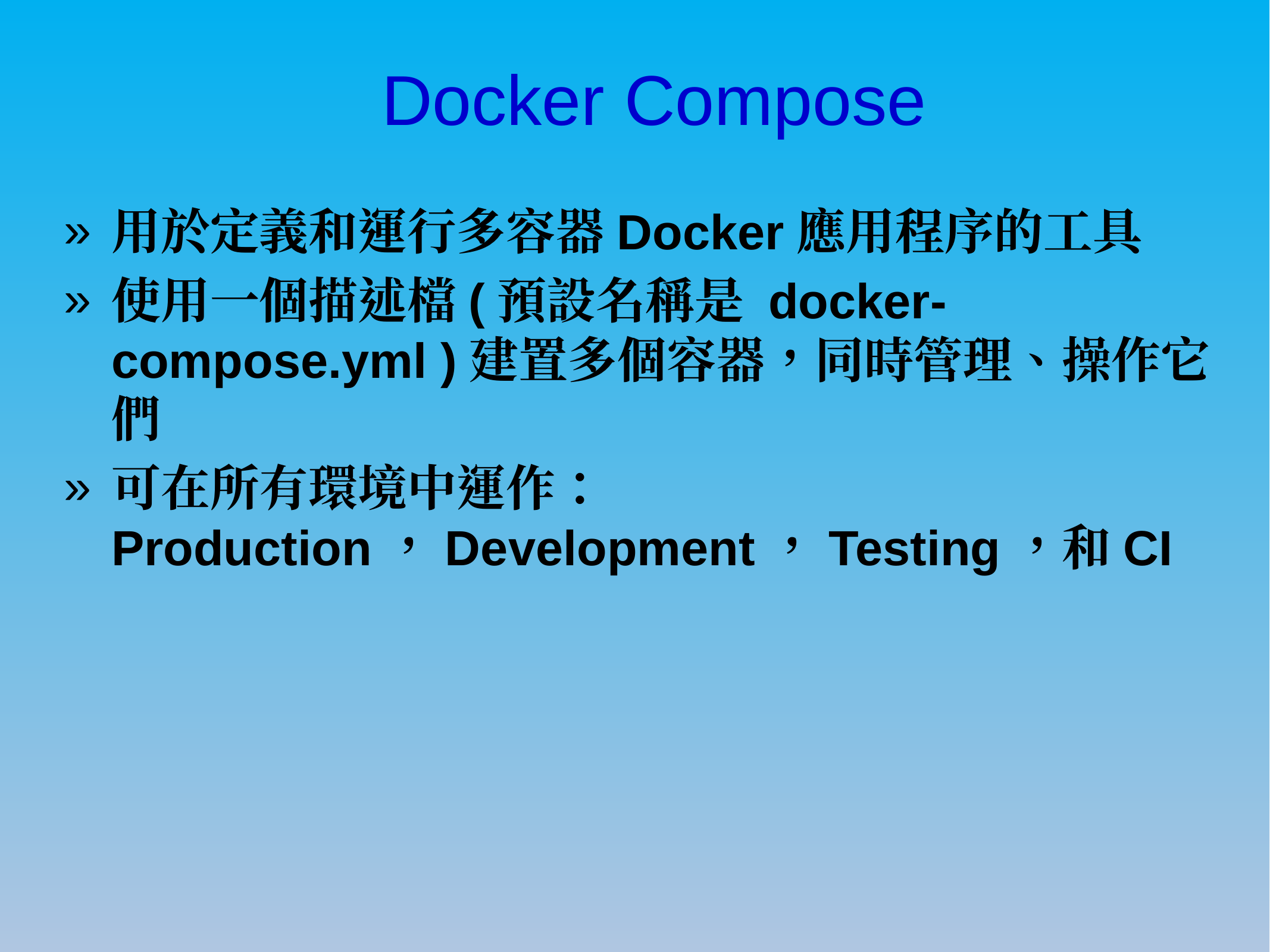

# Docker Compose
用於定義和運行多容器Docker應用程序的工具
使用一個描述檔(預設名稱是 docker-compose.yml )建置多個容器，同時管理、操作它們
可在所有環境中運作：Production，Development，Testing，和CI